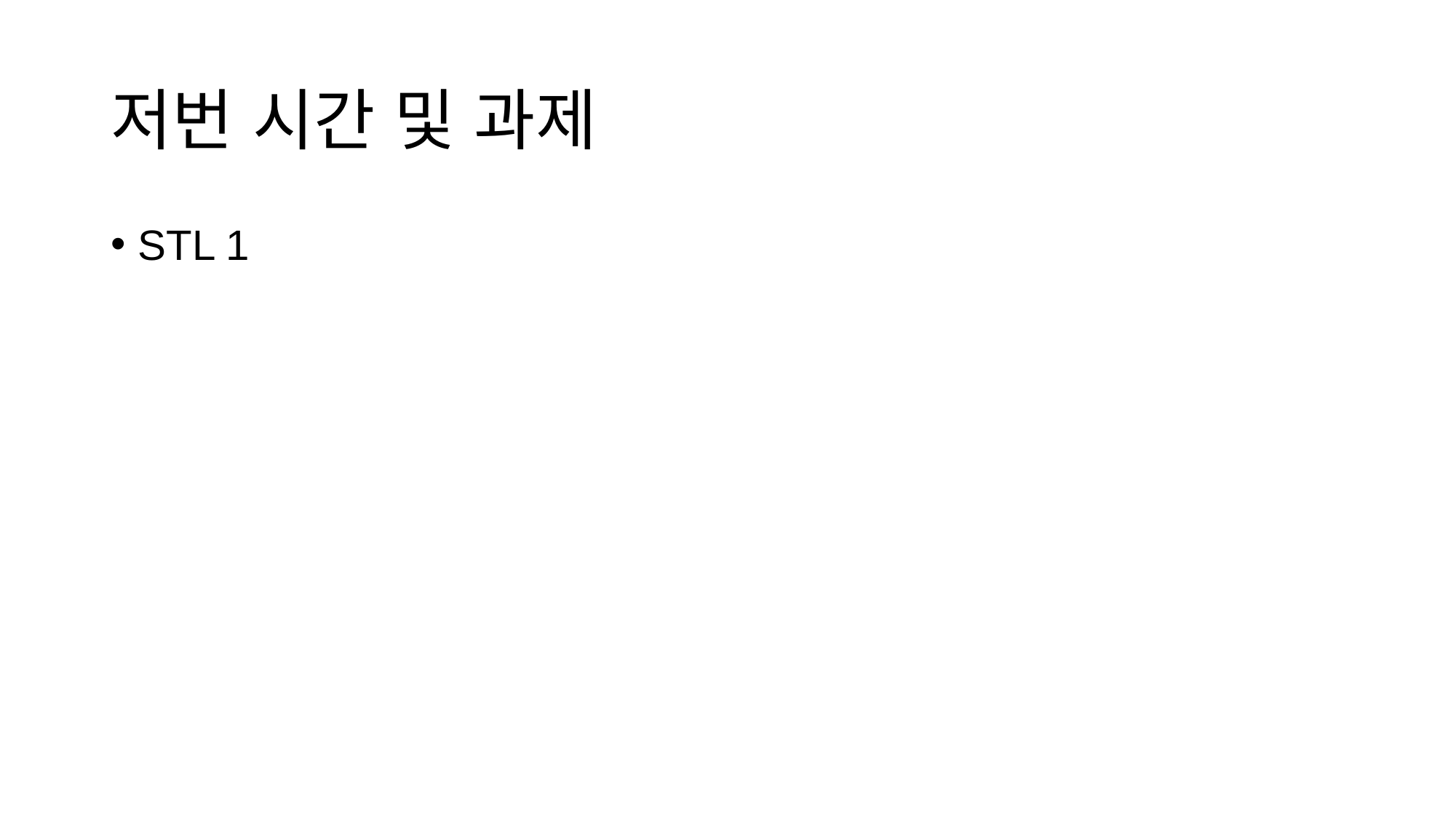

# 저번 시간 및 과제
STL 1